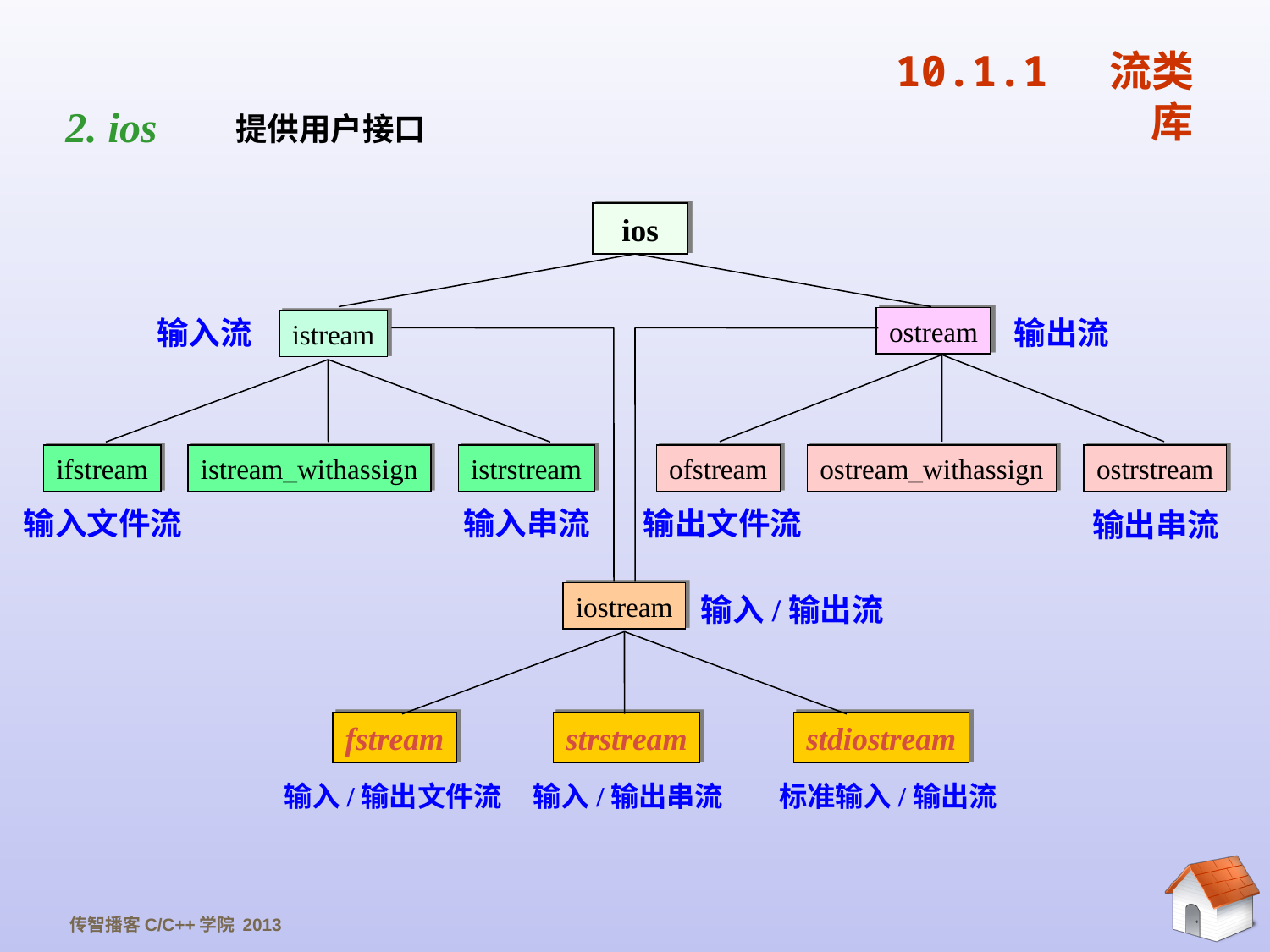

10.1.1  流类库
2. ios
提供用户接口
ios

输入流
ostream
istream
输出流

ifstream
istream_withassign
istrstream
ofstream
ostream_withassign
ostrstream
输入串流
输出文件流
输入文件流
输出串流
iostream
输入/输出流

fstream
strstream
stdiostream
输入/输出文件流
输入/输出串流
标准输入/输出流